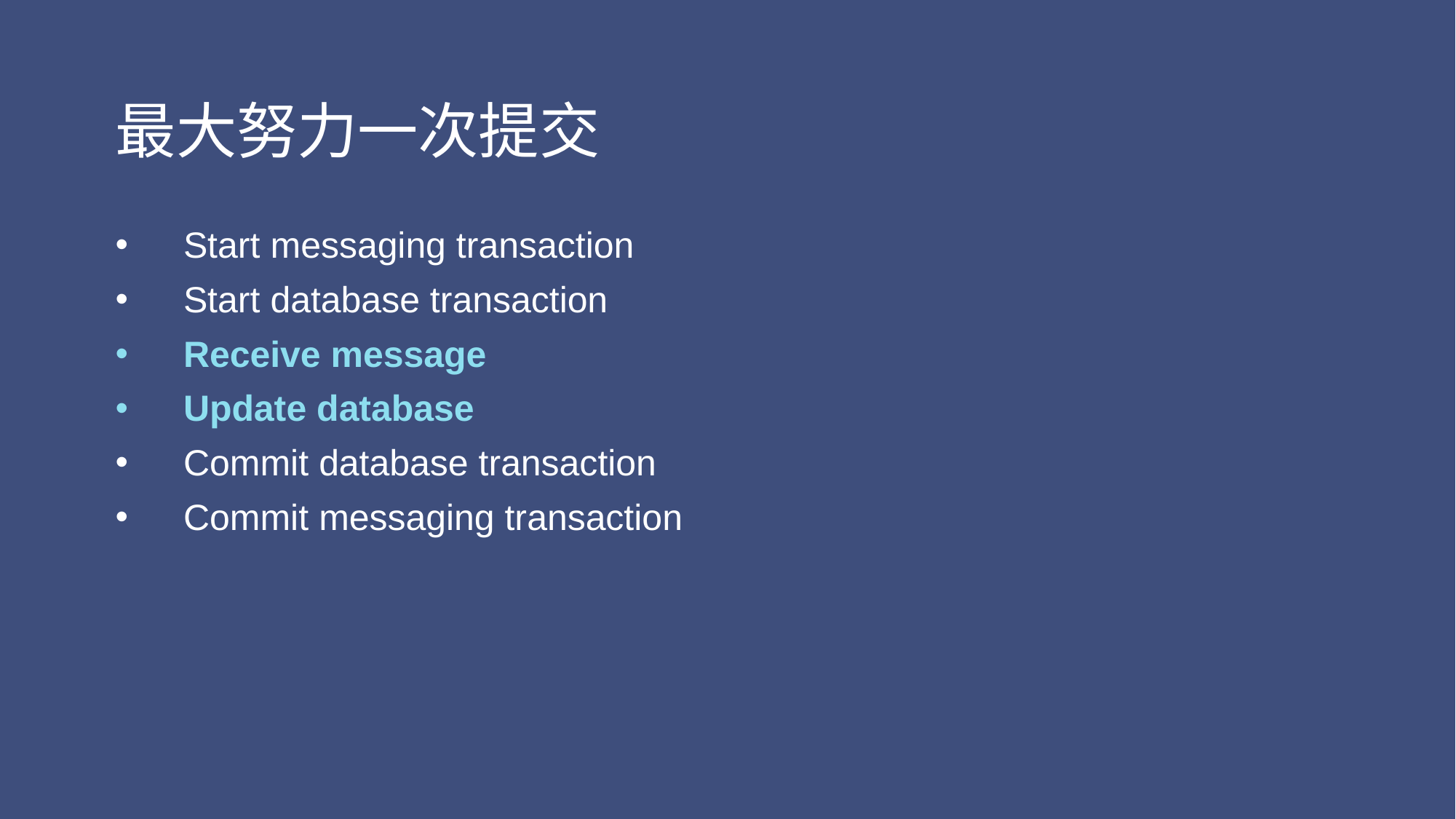

# 最大努力一次提交
    Start messaging transaction
    Start database transaction
    Receive message
    Update database
    Commit database transaction
    Commit messaging transaction